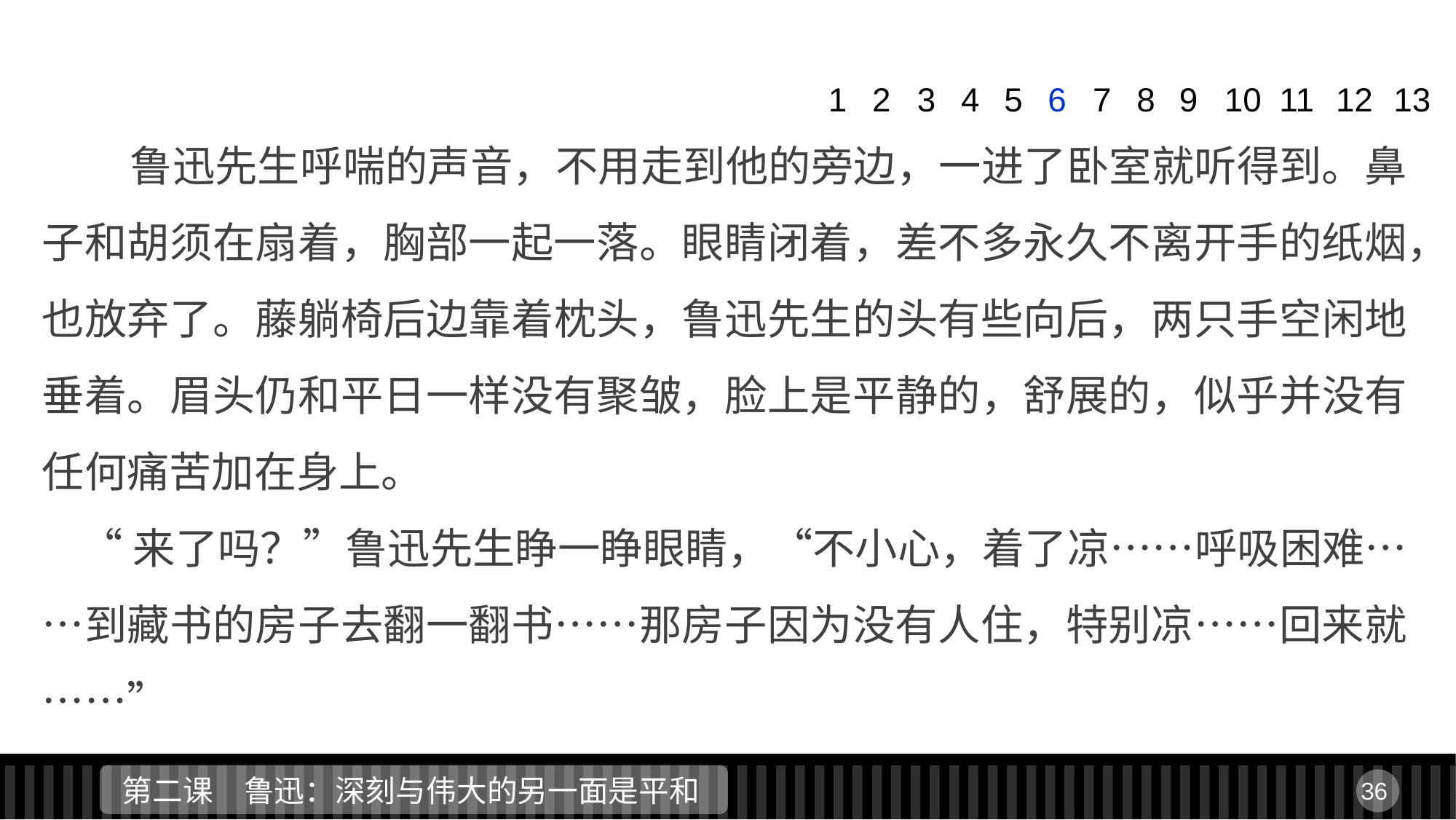

1
2
3
4
5
6
7
8
9
11
12
13
10
        鲁迅先生呼喘的声音，不用走到他的旁边，一进了卧室就听得到。鼻子和胡须在扇着，胸部一起一落。眼睛闭着，差不多永久不离开手的纸烟，也放弃了。藤躺椅后边靠着枕头，鲁迅先生的头有些向后，两只手空闲地垂着。眉头仍和平日一样没有聚皱，脸上是平静的，舒展的，似乎并没有任何痛苦加在身上。
    “来了吗？”鲁迅先生睁一睁眼睛，“不小心，着了凉……呼吸困难……到藏书的房子去翻一翻书……那房子因为没有人住，特别凉……回来就……”